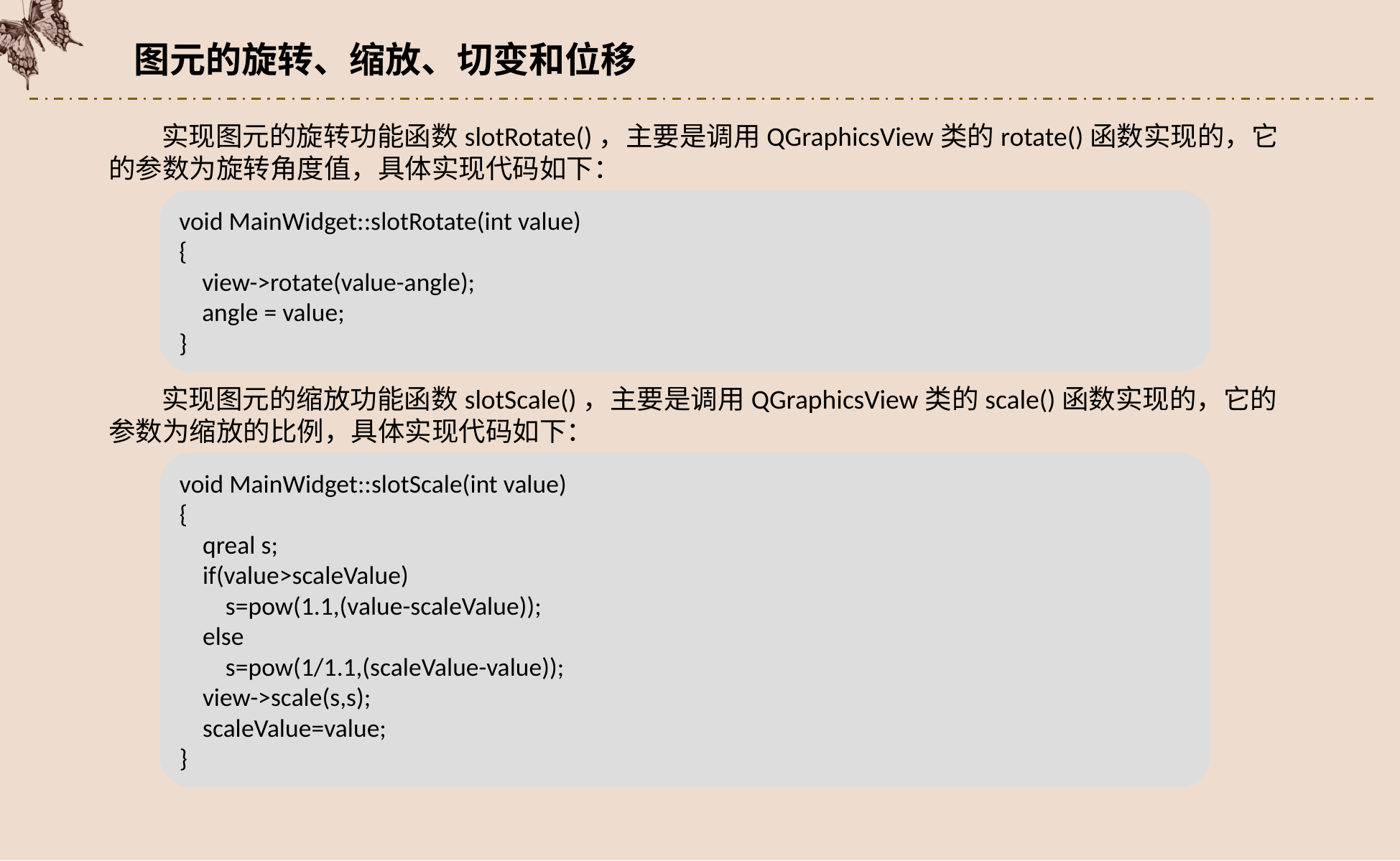

图元的旋转、缩放、切变和位移
实现图元的旋转功能函数slotRotate()，主要是调用QGraphicsView类的rotate()函数实现的，它的参数为旋转角度值，具体实现代码如下：
void MainWidget::slotRotate(int value)
{
    view->rotate(value-angle);
    angle = value;
}
实现图元的缩放功能函数slotScale()，主要是调用QGraphicsView类的scale()函数实现的，它的参数为缩放的比例，具体实现代码如下：
void MainWidget::slotScale(int value)
{
    qreal s;
    if(value>scaleValue)
        s=pow(1.1,(value-scaleValue));
    else
        s=pow(1/1.1,(scaleValue-value));
    view->scale(s,s);
    scaleValue=value;
}